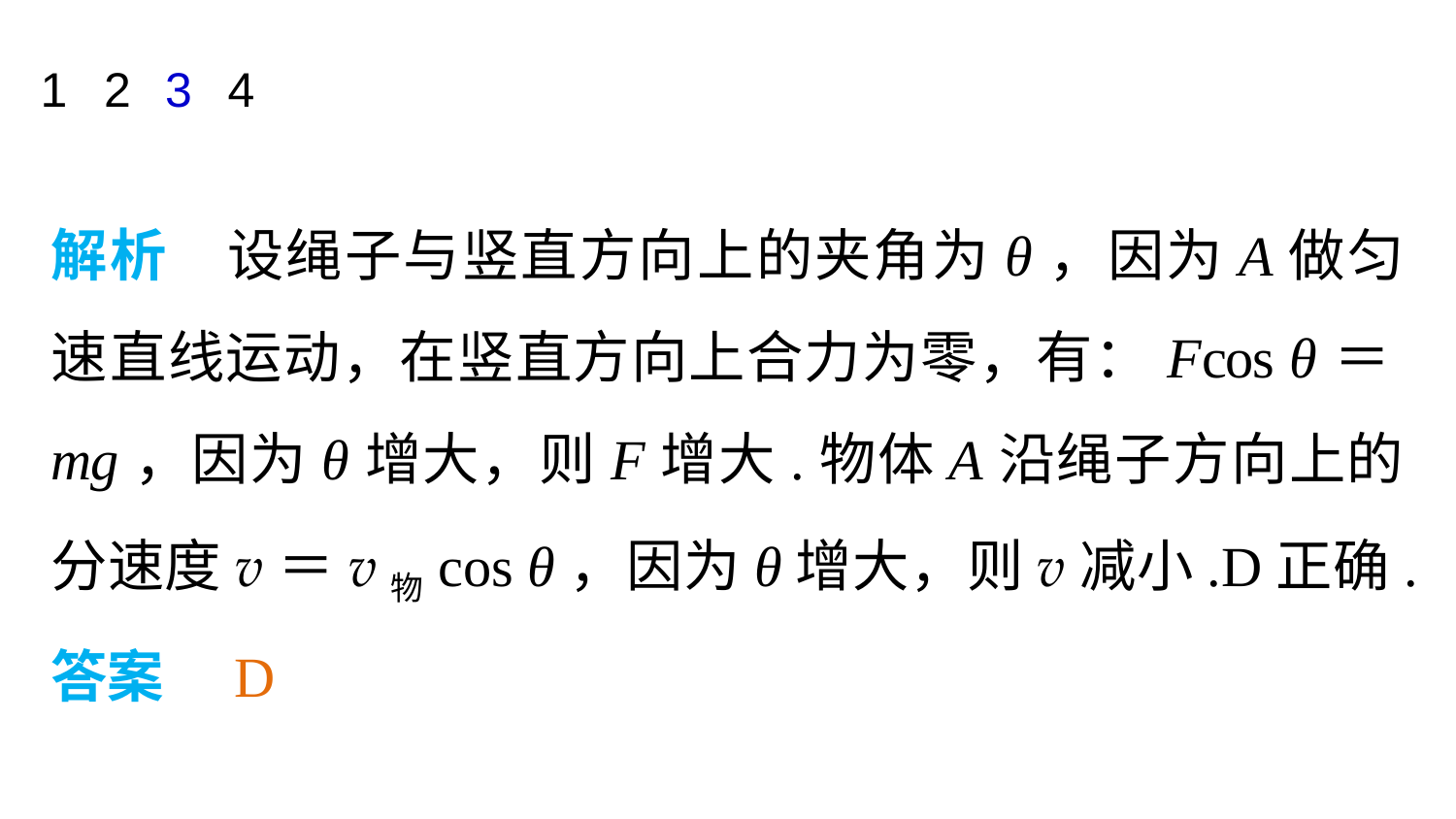

1
2
3
4
解析　设绳子与竖直方向上的夹角为θ，因为A做匀速直线运动，在竖直方向上合力为零，有：Fcos θ＝mg，因为θ增大，则F增大.物体A沿绳子方向上的分速度v＝v物cos θ，因为θ增大，则v减小.D正确.
答案　D